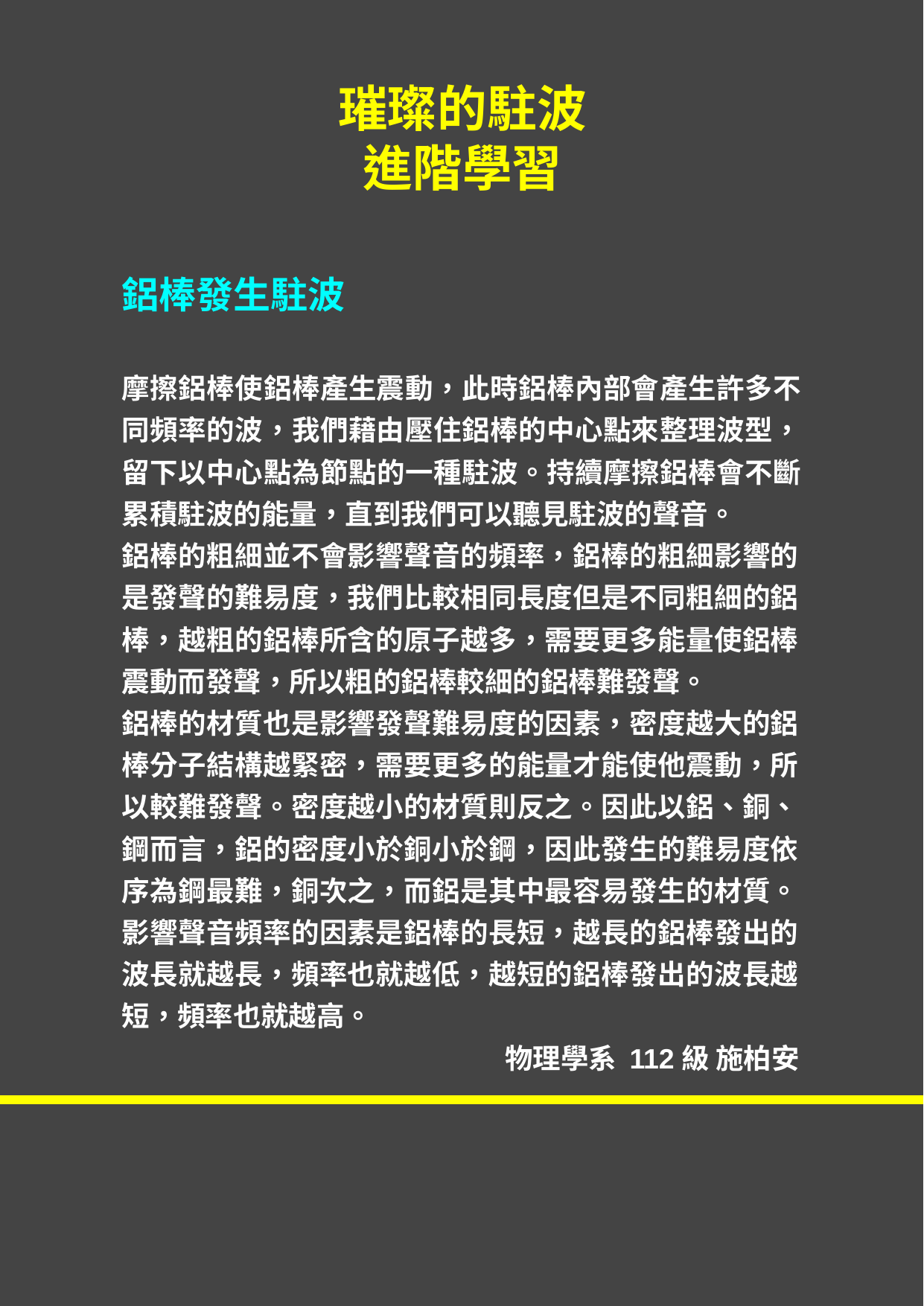

# 璀璨的駐波 進階學習
鋁棒發生駐波

摩擦鋁棒使鋁棒產生震動，此時鋁棒內部會產生許多不 同頻率的波，我們藉由壓住鋁棒的中心點來整理波型， 留下以中心點為節點的一種駐波。持續摩擦鋁棒會不斷 累積駐波的能量，直到我們可以聽見駐波的聲音。
鋁棒的粗細並不會影響聲音的頻率，鋁棒的粗細影響的 是發聲的難易度，我們比較相同長度但是不同粗細的鋁 棒，越粗的鋁棒所含的原子越多，需要更多能量使鋁棒 震動而發聲，所以粗的鋁棒較細的鋁棒難發聲。
鋁棒的材質也是影響發聲難易度的因素，密度越大的鋁 棒分子結構越緊密，需要更多的能量才能使他震動，所 以較難發聲。密度越小的材質則反之。因此以鋁、銅、 鋼而言，鋁的密度小於銅小於鋼，因此發生的難易度依 序為鋼最難，銅次之，而鋁是其中最容易發生的材質。 影響聲音頻率的因素是鋁棒的長短，越長的鋁棒發出的 波長就越長，頻率也就越低，越短的鋁棒發出的波長越 短，頻率也就越高。
物理學系 112級 施柏安